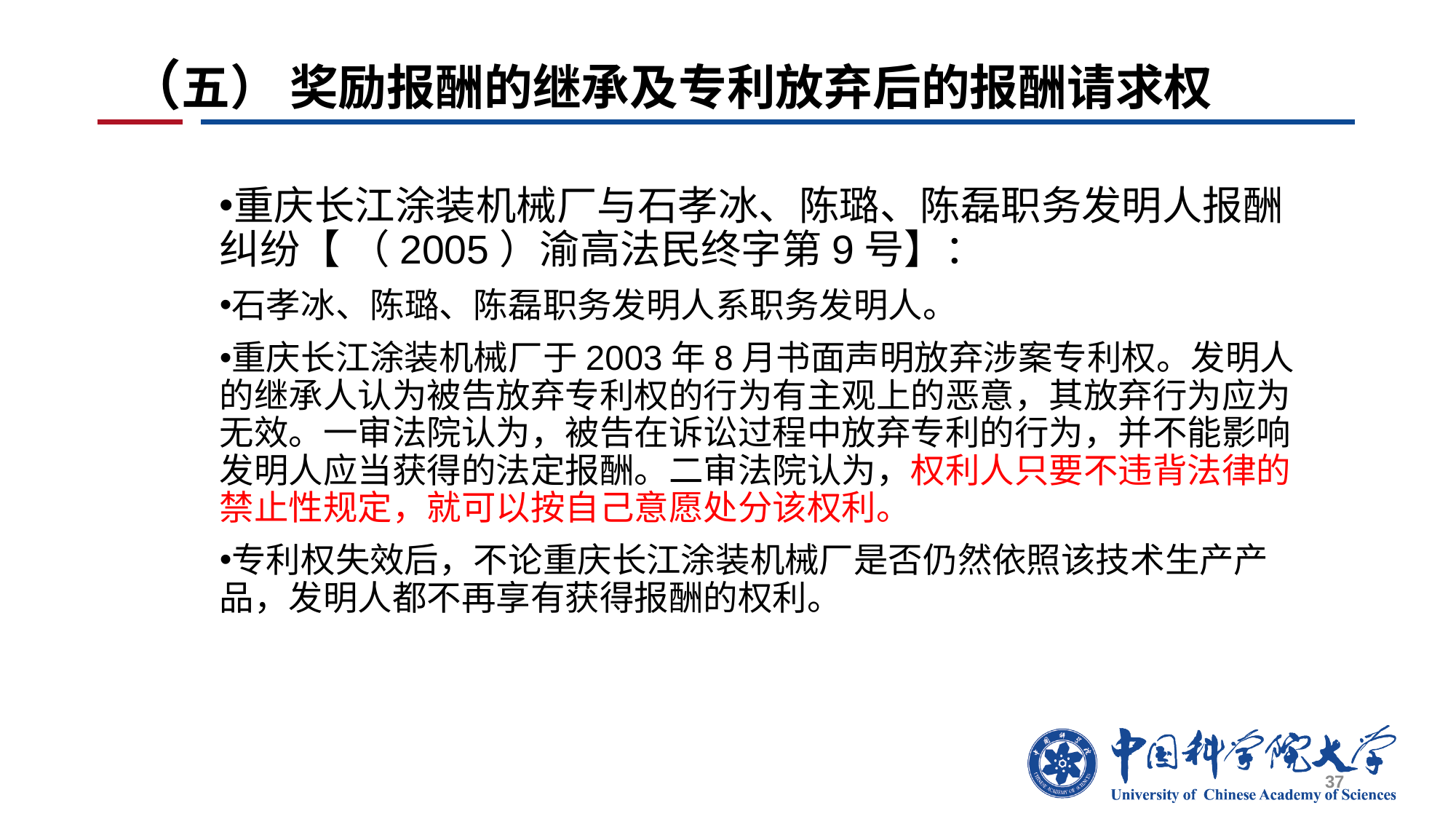

37

# （五） 奖励报酬的继承及专利放弃后的报酬请求权
重庆长江涂装机械厂与石孝冰、陈璐、陈磊职务发明人报酬纠纷【 （2005）渝高法民终字第9号】：
石孝冰、陈璐、陈磊职务发明人系职务发明人。
重庆长江涂装机械厂于2003年8月书面声明放弃涉案专利权。发明人的继承人认为被告放弃专利权的行为有主观上的恶意，其放弃行为应为无效。一审法院认为，被告在诉讼过程中放弃专利的行为，并不能影响发明人应当获得的法定报酬。二审法院认为，权利人只要不违背法律的禁止性规定，就可以按自己意愿处分该权利。
专利权失效后，不论重庆长江涂装机械厂是否仍然依照该技术生产产品，发明人都不再享有获得报酬的权利。